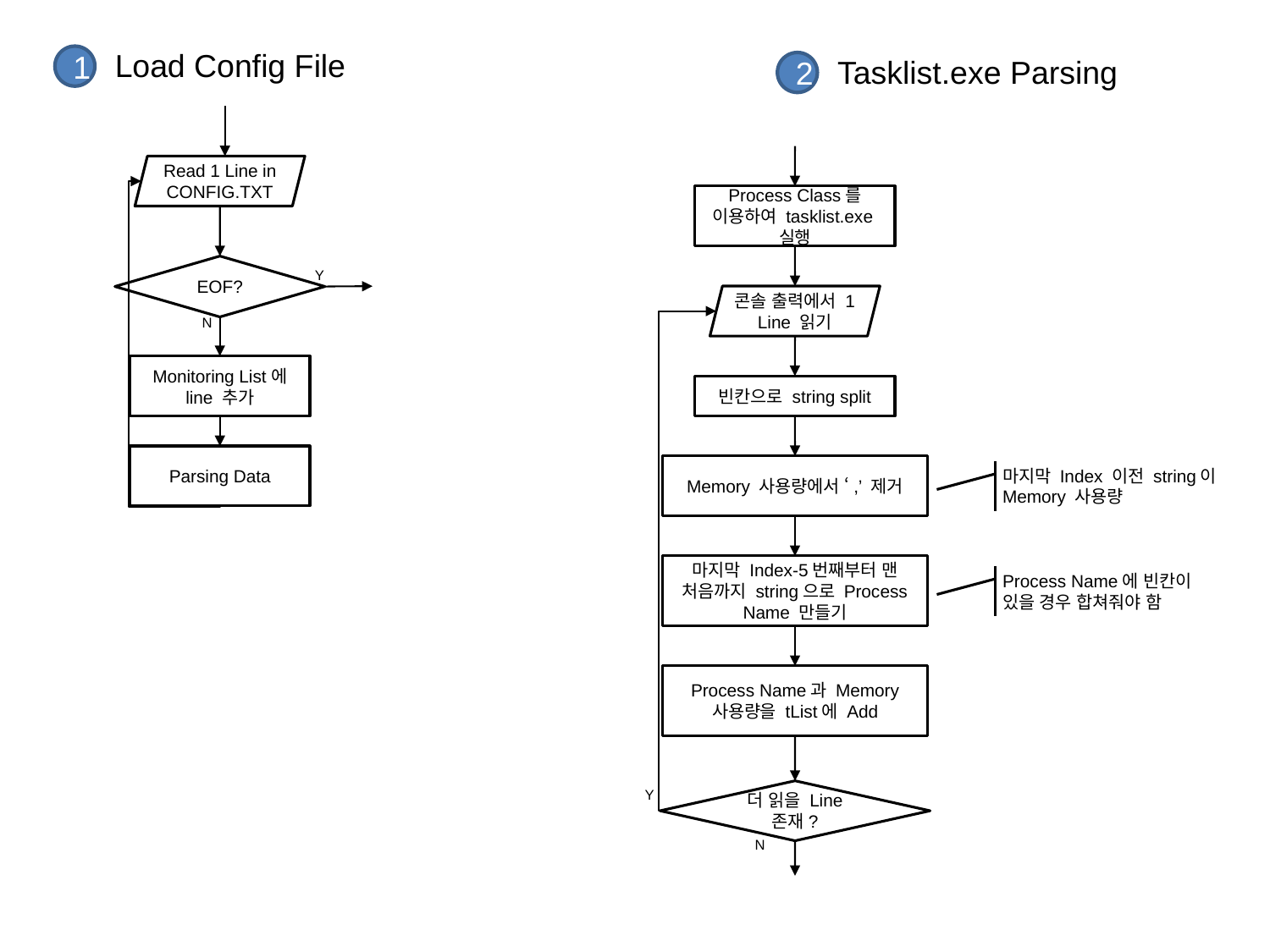

Load Config File
1
Tasklist.exe Parsing
2
Read 1 Line in
CONFIG.TXT
Process Class를 이용하여 tasklist.exe실행
EOF?
Y
콘솔 출력에서 1 Line 읽기
N
Monitoring List에 line 추가
빈칸으로 string split
Parsing Data
Memory 사용량에서 ‘,’ 제거
마지막 Index 이전 string이 Memory 사용량
마지막 Index-5번째부터 맨 처음까지 string으로 Process Name 만들기
Process Name에 빈칸이 있을 경우 합쳐줘야 함
Process Name과 Memory 사용량을 tList에 Add
더 읽을 Line 존재?
Y
N